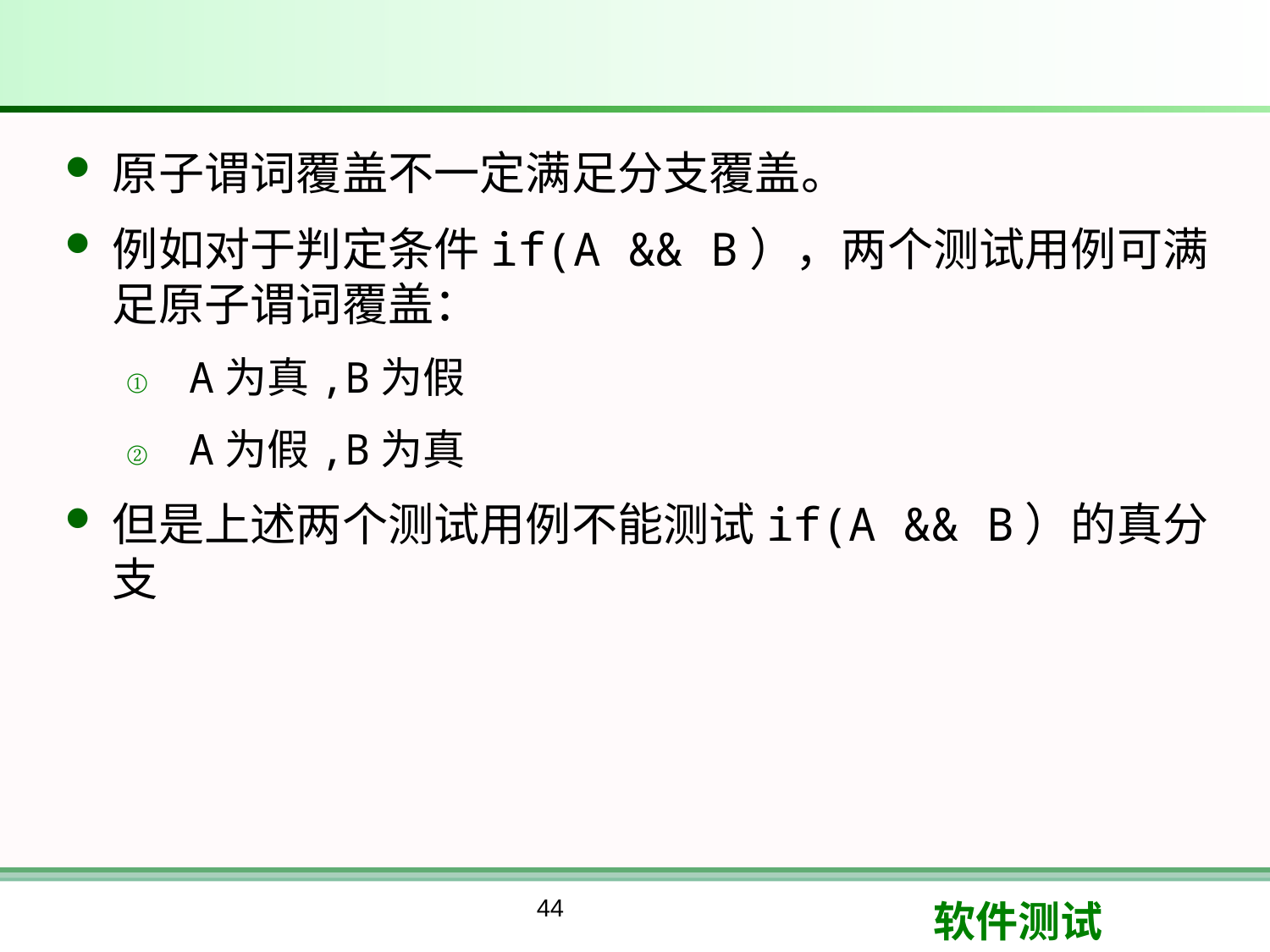

#
原子谓词覆盖不一定满足分支覆盖。
例如对于判定条件if(A && B），两个测试用例可满足原子谓词覆盖：
A为真,B为假
A为假,B为真
但是上述两个测试用例不能测试if(A && B）的真分支
44